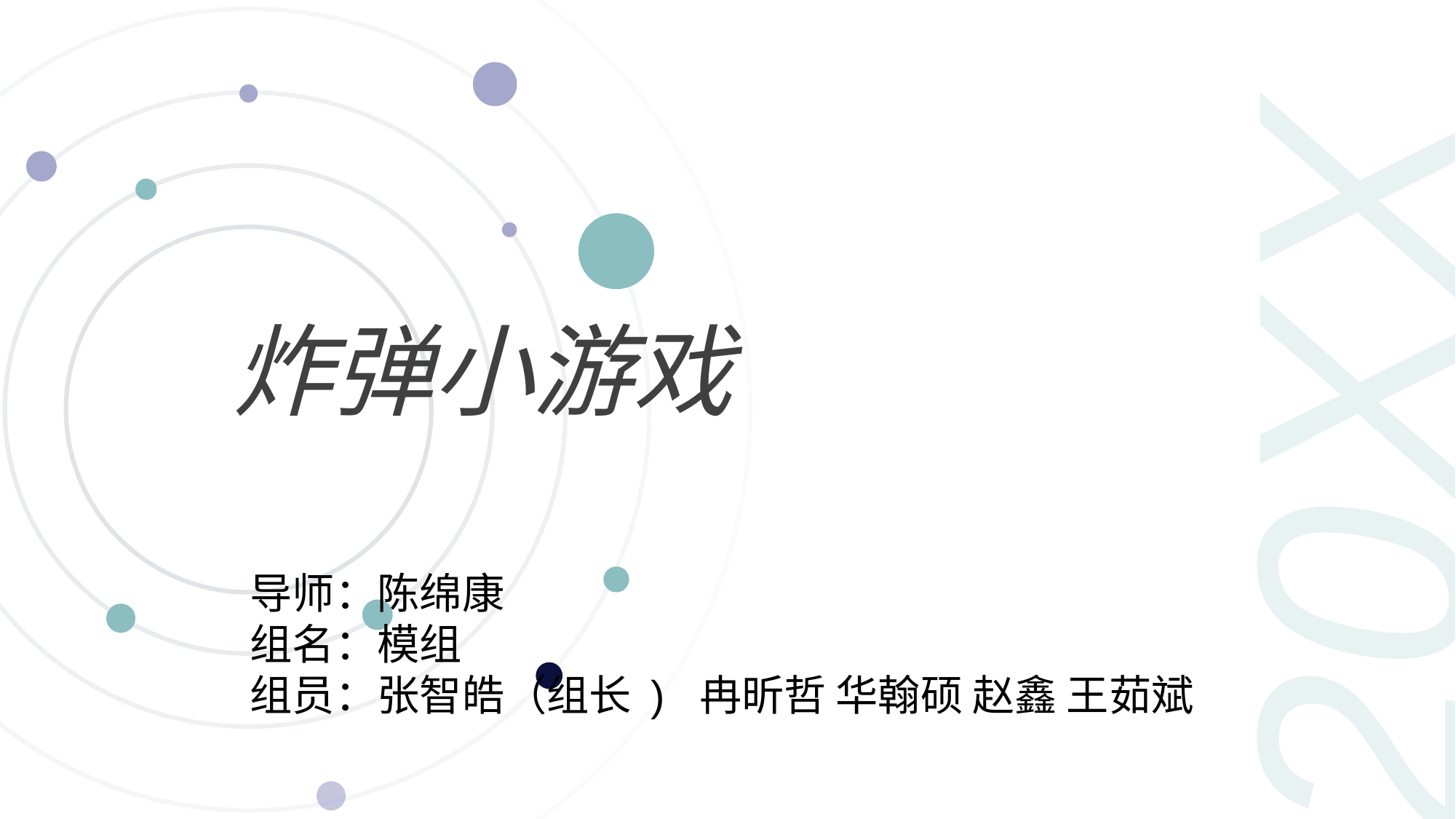

20XX
炸弹小游戏
导师：陈绵康
组名：模组
组员：张智皓（组长 )  冉昕哲 华翰硕 赵鑫 王茹斌